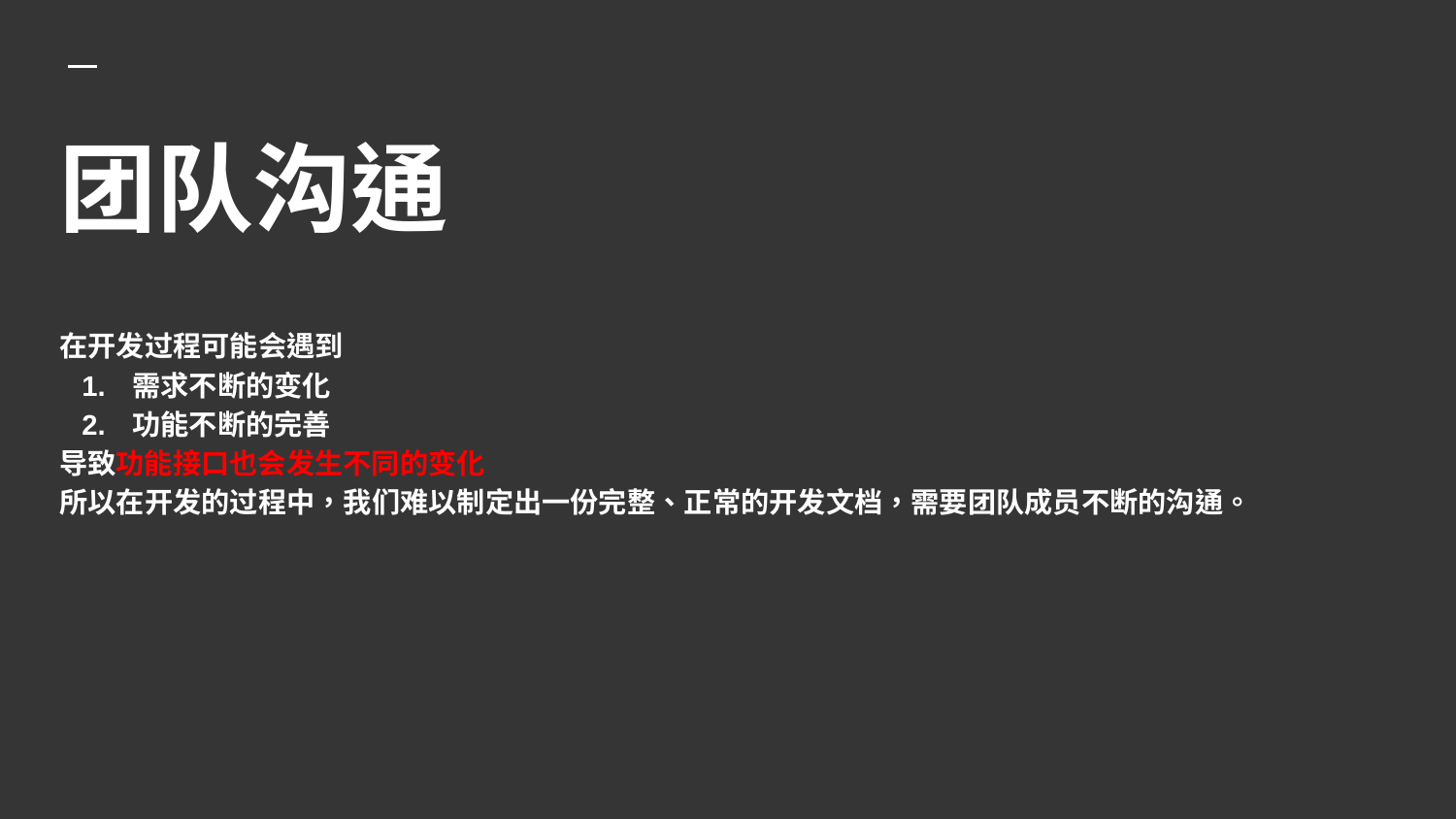

# 团队沟通

在开发过程可能会遇到
需求不断的变化
功能不断的完善
导致功能接口也会发生不同的变化
所以在开发的过程中，我们难以制定出一份完整、正常的开发文档，需要团队成员不断的沟通。